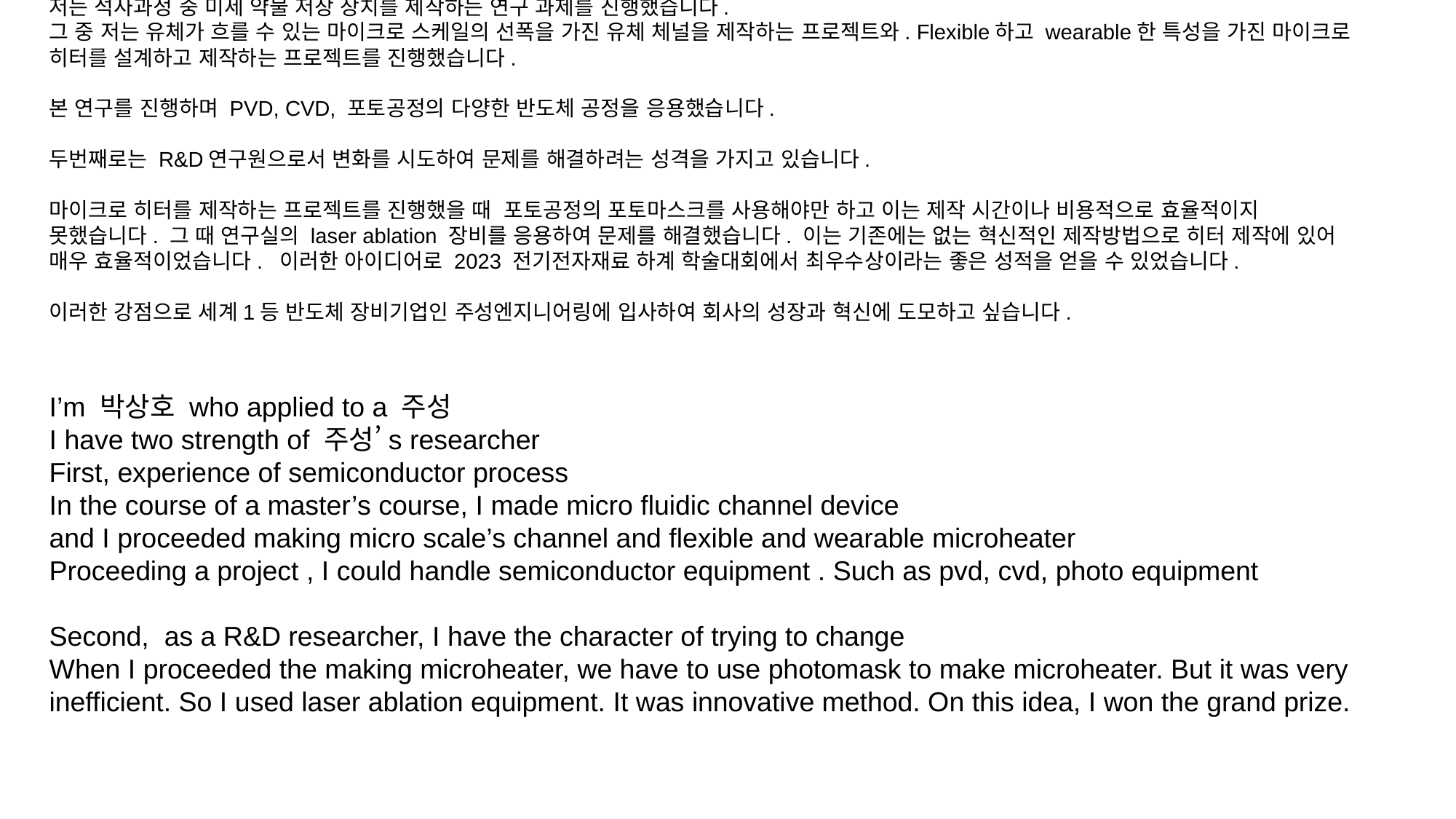

자기소개

높은 목표를 향해 열정적으로 도전하는 박상호입니다.

주성엔지니어링의 R&D 연구원으로서 2가지 강점을 가지고 있습니다.
첫번째로는 반도체 공정의 경험입니다.
저는 석사과정 중 미세 약물 저장 장치를 제작하는 연구 과제를 진행했습니다.
그 중 저는 유체가 흐를 수 있는 마이크로 스케일의 선폭을 가진 유체 체널을 제작하는 프로젝트와. Flexible하고 wearable한 특성을 가진 마이크로 히터를 설계하고 제작하는 프로젝트를 진행했습니다.

본 연구를 진행하며 PVD, CVD, 포토공정의 다양한 반도체 공정을 응용했습니다.

두번째로는 R&D연구원으로서 변화를 시도하여 문제를 해결하려는 성격을 가지고 있습니다.

마이크로 히터를 제작하는 프로젝트를 진행했을 때  포토공정의 포토마스크를 사용해야만 하고 이는 제작 시간이나 비용적으로 효율적이지 못했습니다. 그 때 연구실의 laser ablation 장비를 응용하여 문제를 해결했습니다. 이는 기존에는 없는 혁신적인 제작방법으로 히터 제작에 있어 매우 효율적이었습니다.  이러한 아이디어로 2023 전기전자재료 하계 학술대회에서 최우수상이라는 좋은 성적을 얻을 수 있었습니다.

이러한 강점으로 세계1등 반도체 장비기업인 주성엔지니어링에 입사하여 회사의 성장과 혁신에 도모하고 싶습니다.

I’m 박상호 who applied to a 주성
I have two strength of 주성’s researcher
First, experience of semiconductor process
In the course of a master’s course, I made micro fluidic channel device
and I proceeded making micro scale’s channel and flexible and wearable microheater
Proceeding a project , I could handle semiconductor equipment . Such as pvd, cvd, photo equipment

Second,  as a R&D researcher, I have the character of trying to change
When I proceeded the making microheater, we have to use photomask to make microheater. But it was very inefficient. So I used laser ablation equipment. It was innovative method. On this idea, I won the grand prize.